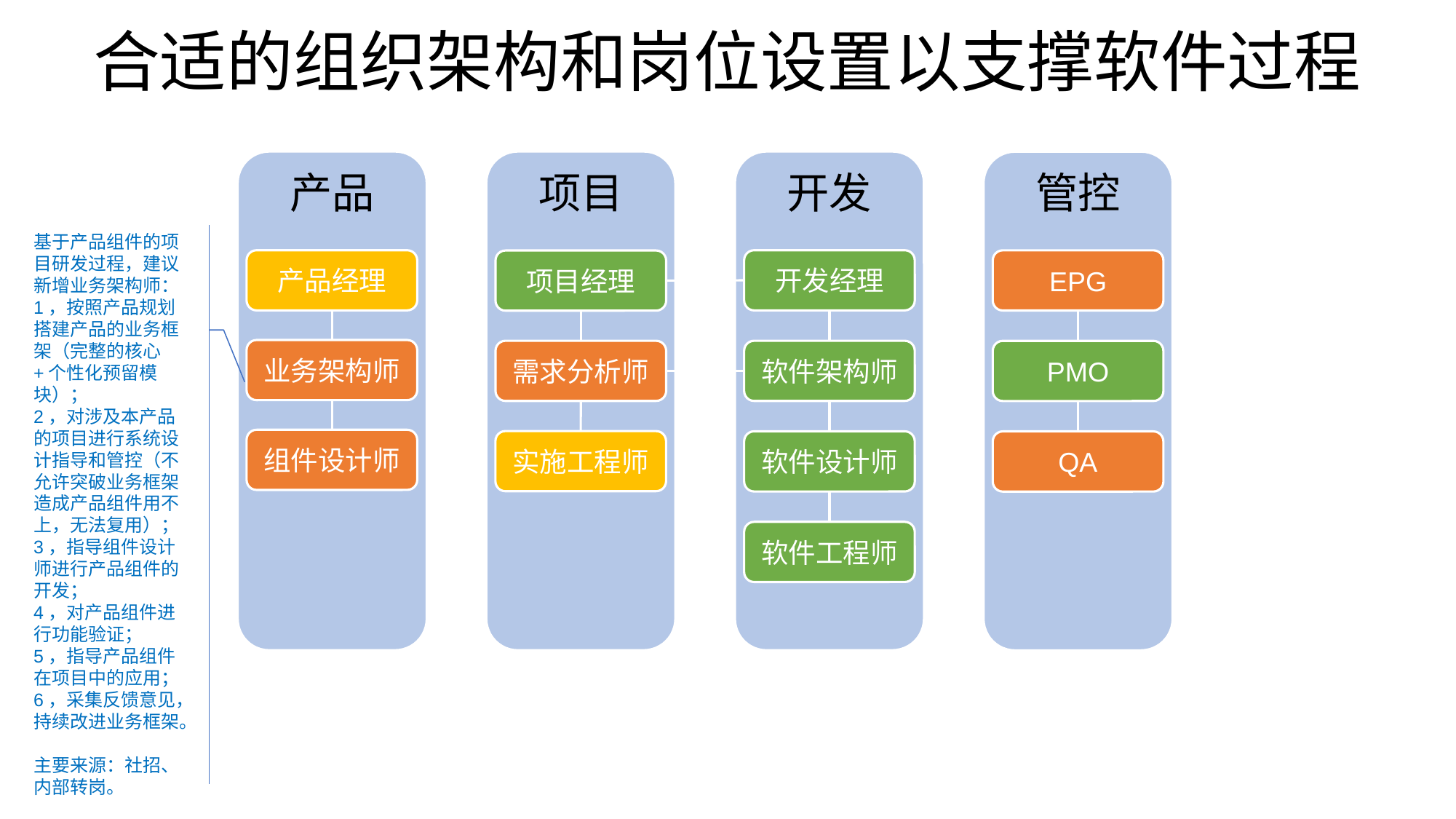

# 合适的组织架构和岗位设置以支撑软件过程
产品
项目
开发
管控
基于产品组件的项目研发过程，建议新增业务架构师：
1，按照产品规划搭建产品的业务框架（完整的核心+个性化预留模块）；
2，对涉及本产品的项目进行系统设计指导和管控（不允许突破业务框架造成产品组件用不上，无法复用）；
3，指导组件设计师进行产品组件的开发；
4，对产品组件进行功能验证；
5，指导产品组件在项目中的应用；
6，采集反馈意见，持续改进业务框架。

主要来源：社招、内部转岗。
产品经理
开发经理
EPG
项目经理
业务架构师
需求分析师
软件架构师
PMO
组件设计师
实施工程师
软件设计师
QA
软件工程师